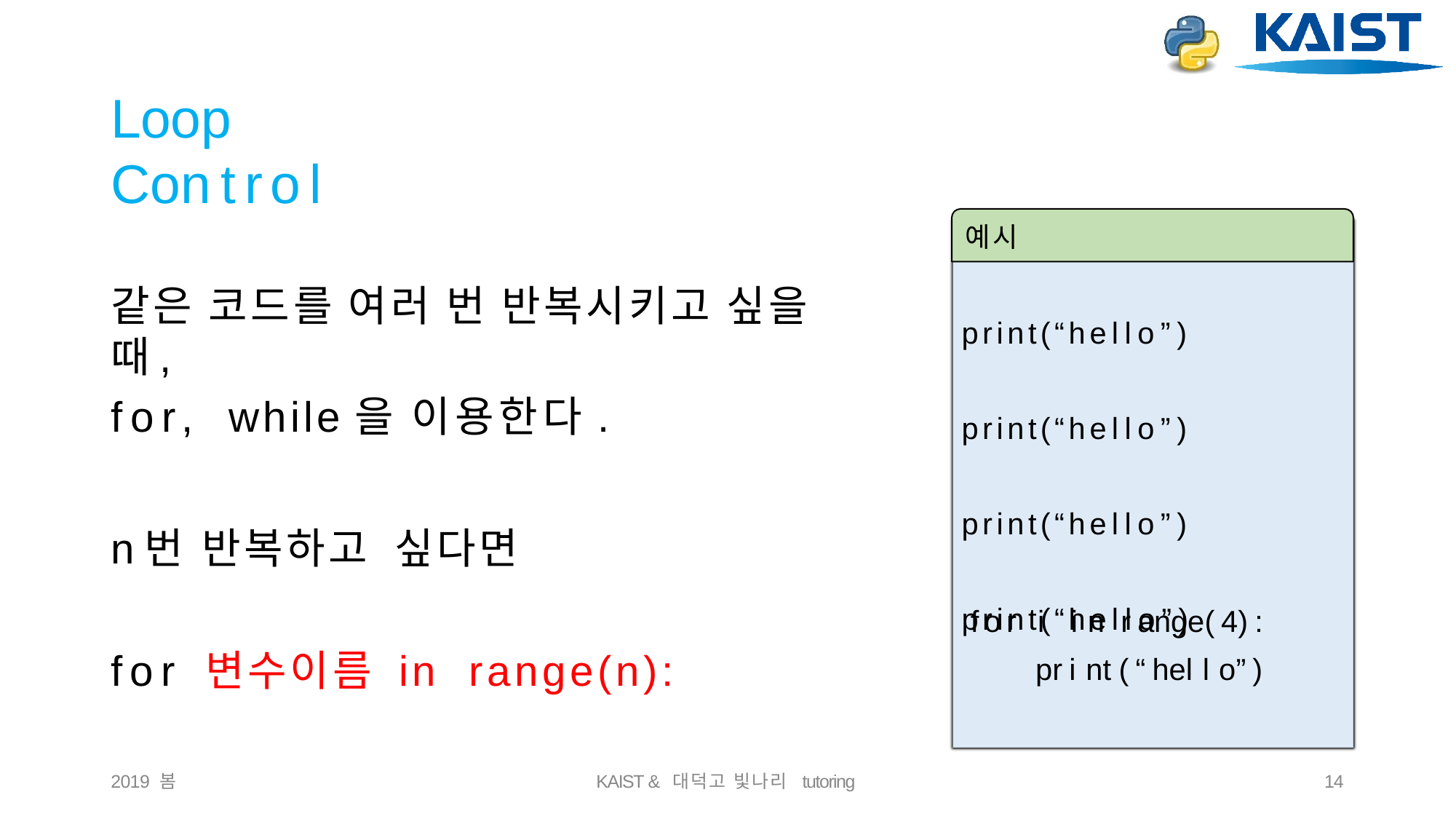

# Loop	Control

예시
같은 코드를 여러 번 반복시키고 싶을 때,
for,	while을	이용한다.
print(“hello”)  print(“hello”)  print(“hello”)  print(“hello”)
n번	반복하고	싶다면
for	i	in	range(4):
print(“hello”)
for	변수이름	in	range(n):
2019 봄
KAIST & 대덕고 빛나리 tutoring
14